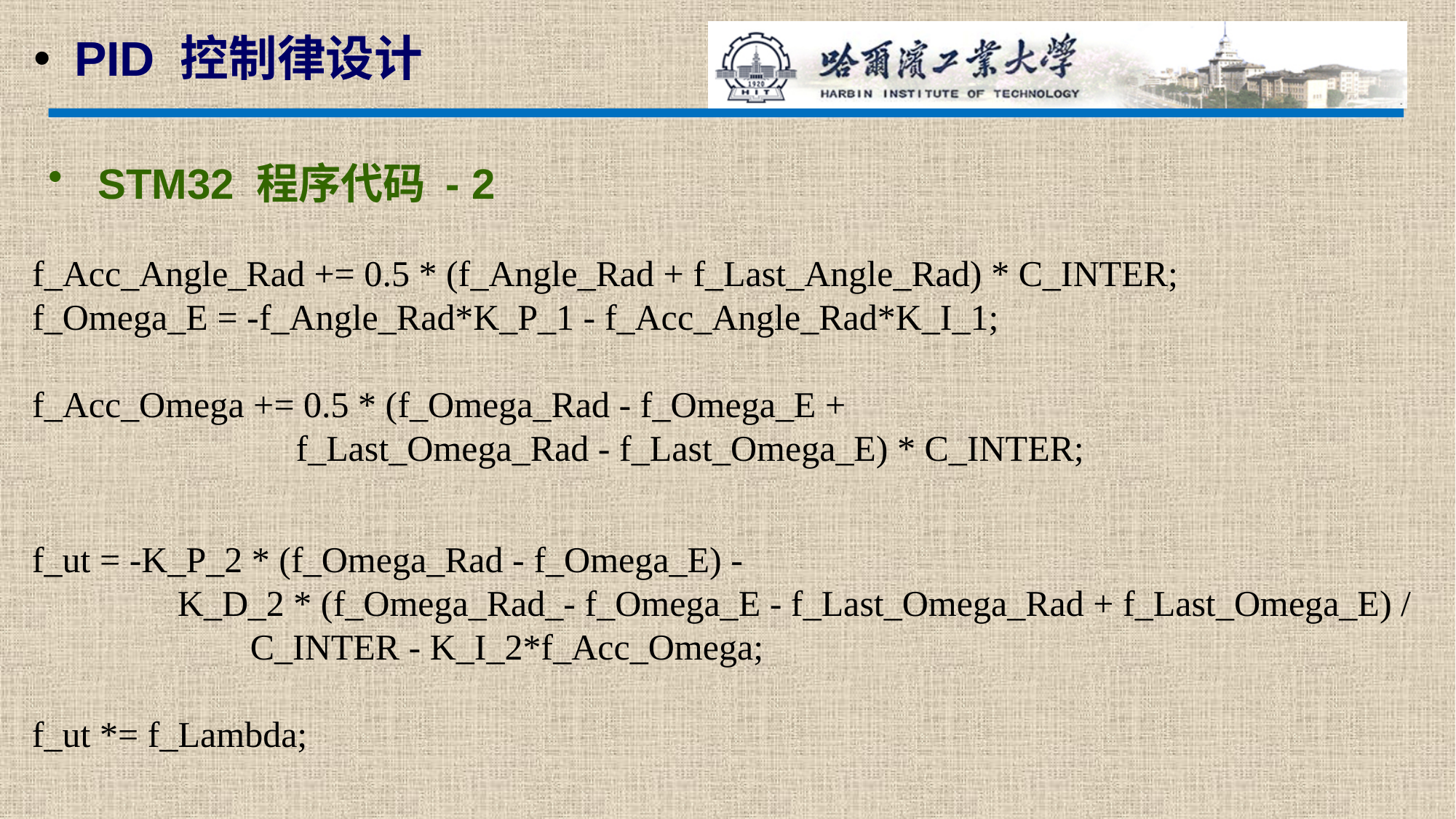

PID 控制律设计
  STM32 程序代码 - 2
f_Acc_Angle_Rad += 0.5 * (f_Angle_Rad + f_Last_Angle_Rad) * C_INTER;
f_Omega_E = -f_Angle_Rad*K_P_1 - f_Acc_Angle_Rad*K_I_1;

f_Acc_Omega += 0.5 * (f_Omega_Rad - f_Omega_E +
                             f_Last_Omega_Rad - f_Last_Omega_E) * C_INTER;

f_ut = -K_P_2 * (f_Omega_Rad - f_Omega_E) -
                K_D_2 * (f_Omega_Rad_- f_Omega_E - f_Last_Omega_Rad + f_Last_Omega_E) / 		C_INTER - K_I_2*f_Acc_Omega;

f_ut *= f_Lambda;